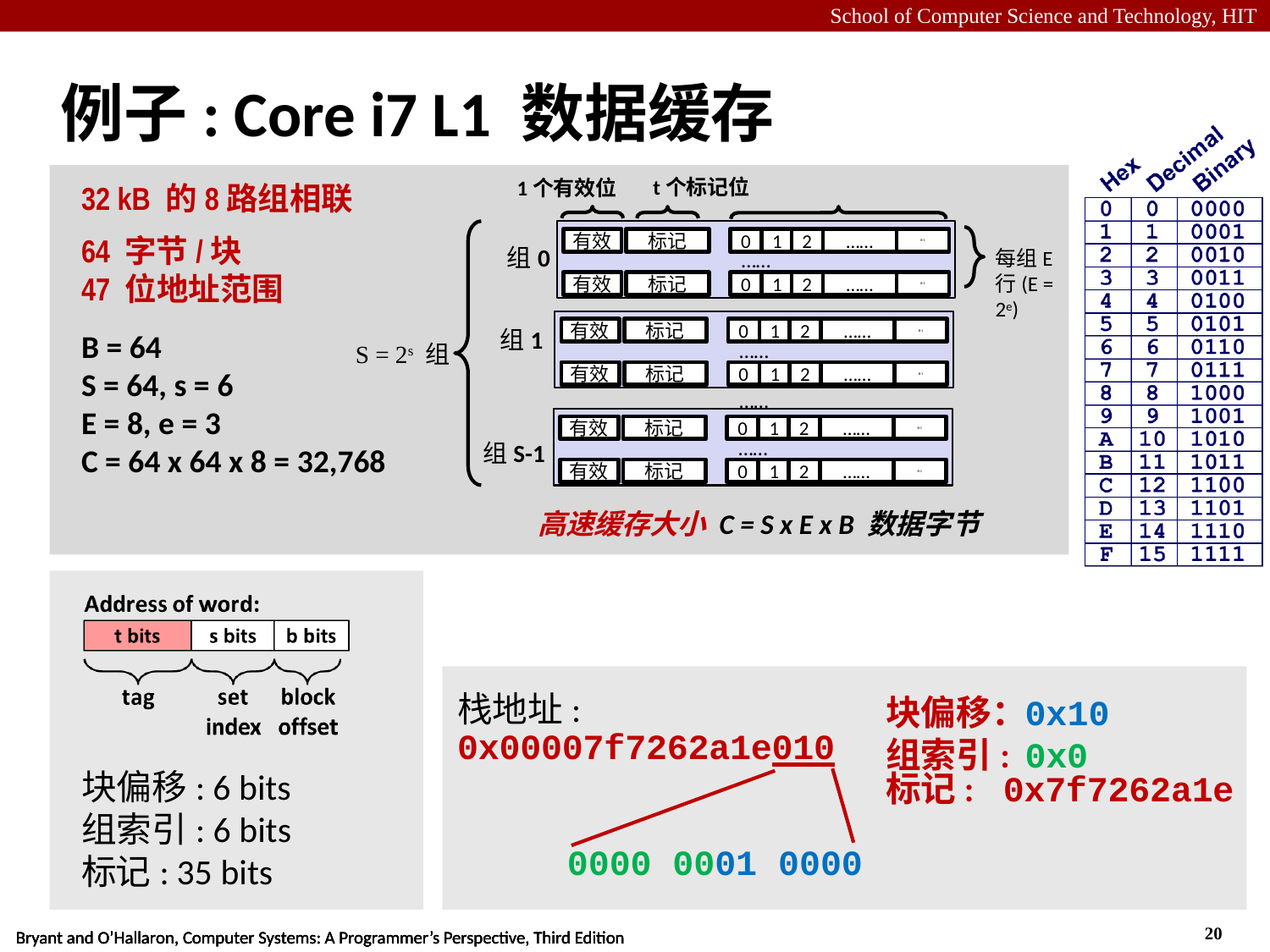

# 例子: Core i7 L1 数据缓存

32 kB 的8路组相联
64 字节/块
47 位地址范围
B = 64
S = 64, s = 6
E = 8, e = 3
C = 64 x 64 x 8 = 32,768

t个标记位
1个有效位

……
有效
标记
0
1
2
……
B-1
有效
标记
0
1
2
……
B-1

组0
每组E行(E = 2e)
……
有效
标记
0
1
2
……
B-1
有效
标记
0
1
2
……
B-1
组1
S = 2s 组
……
……
有效
标记
0
1
2
……
B-1
有效
标记
0
1
2
……
B-1
组S-1
高速缓存大小 C = S x E x B 数据字节

块偏移：  组索引:
0x10
0x0
栈地址:
0x00007f7262a1e010
块偏移: 6 bits
组索引: 6 bits
标记: 35 bits
标记:	0x7f7262a1e

0000 0001 0000